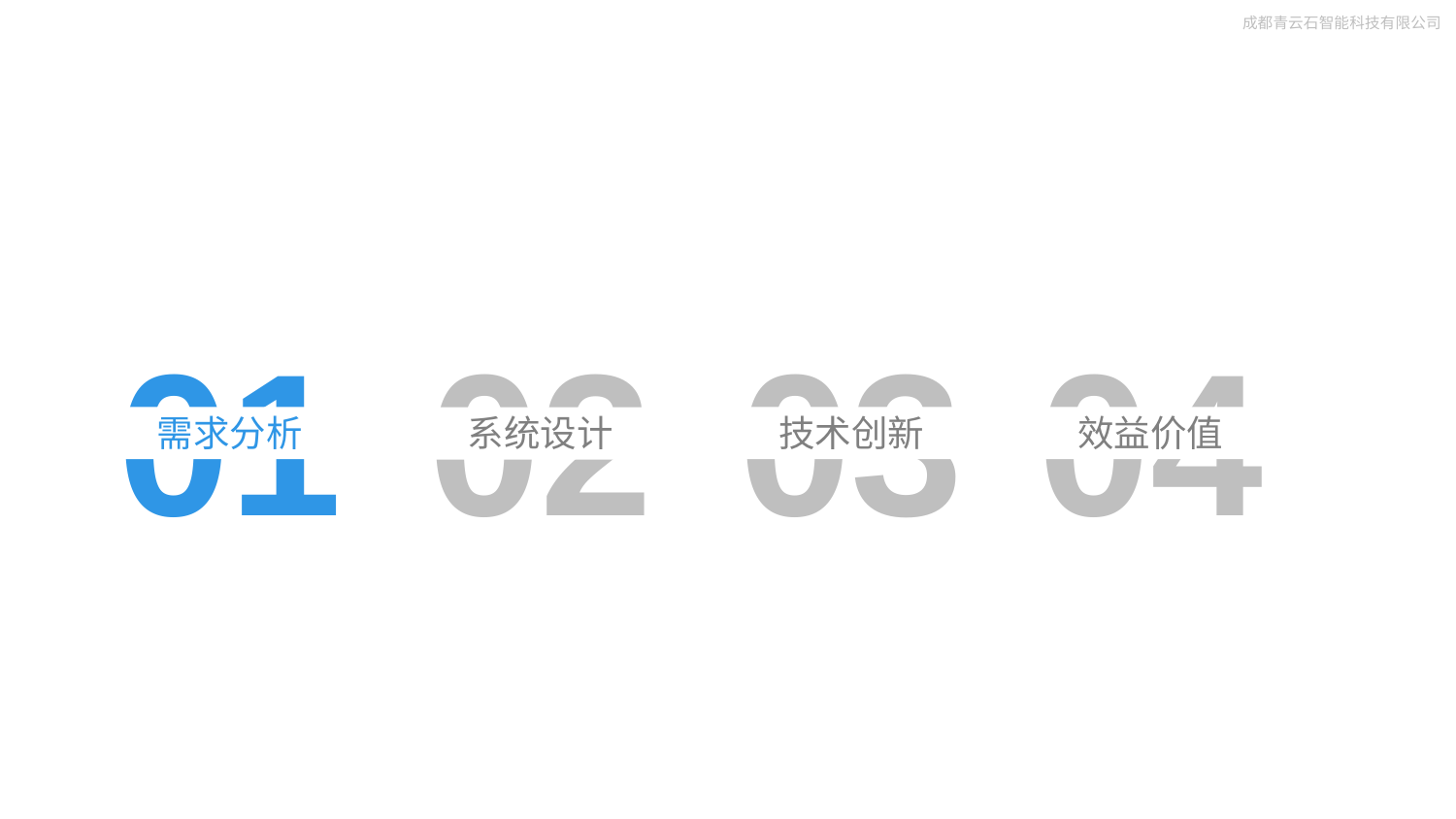

01

需求分析
02
03
04

系统设计
技术创新
效益价值